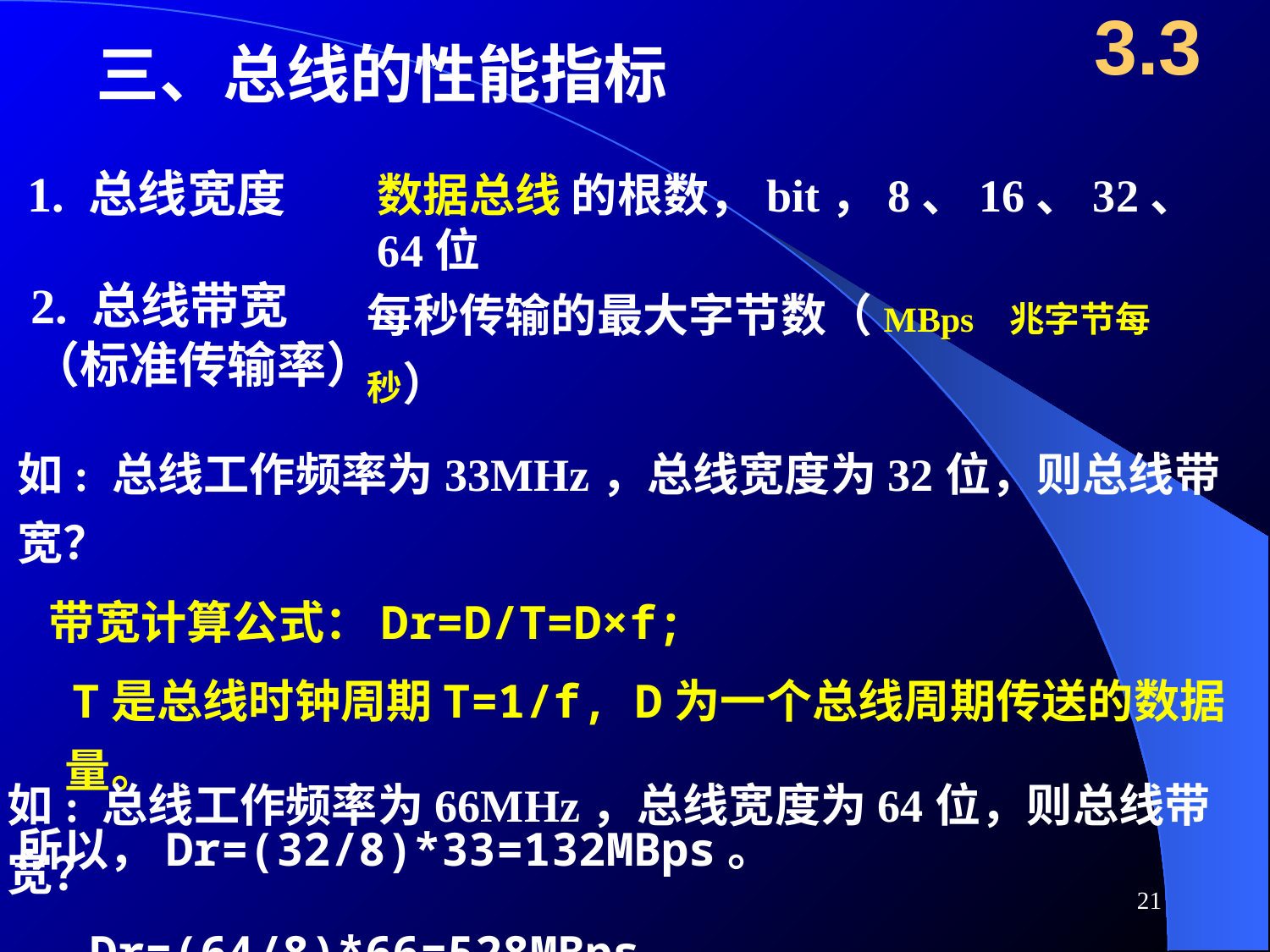

3.3
三、总线的性能指标
1. 总线宽度
2. 总线带宽
（标准传输率）
数据总线 的根数，bit，8、16、32、64位
每秒传输的最大字节数（MBps   兆字节每秒）
如: 总线工作频率为33MHz，总线宽度为32位，则总线带宽？
  带宽计算公式：Dr=D/T=D×f;
  T是总线时钟周期T=1/f, D为一个总线周期传送的数据量。
所以，Dr=(32/8)*33=132MBps。
如: 总线工作频率为66MHz，总线宽度为64位，则总线带宽？
   Dr=(64/8)*66=528MBps。
21